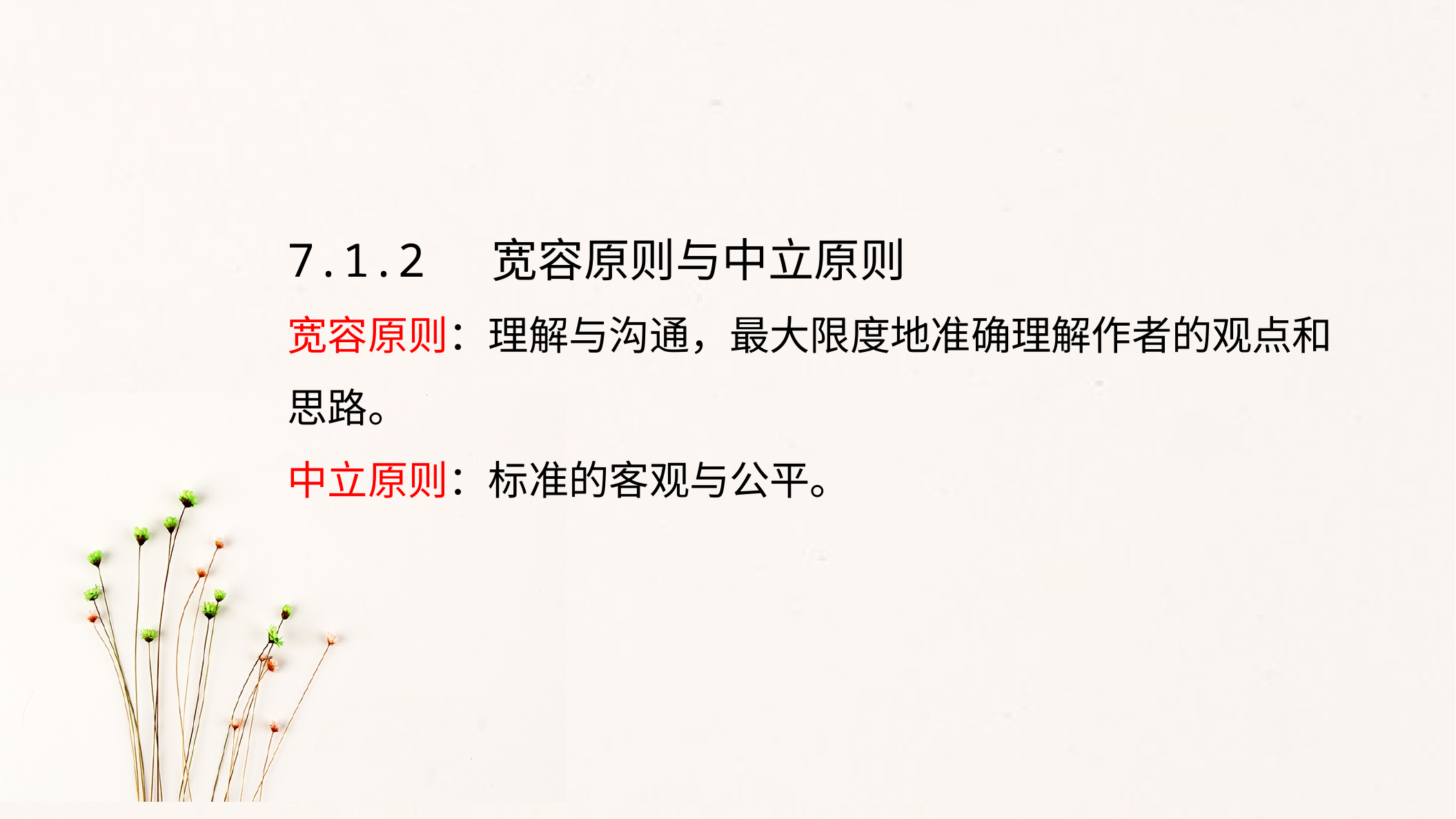

7.1.2  宽容原则与中立原则
宽容原则：理解与沟通，最大限度地准确理解作者的观点和思路。
中立原则：标准的客观与公平。